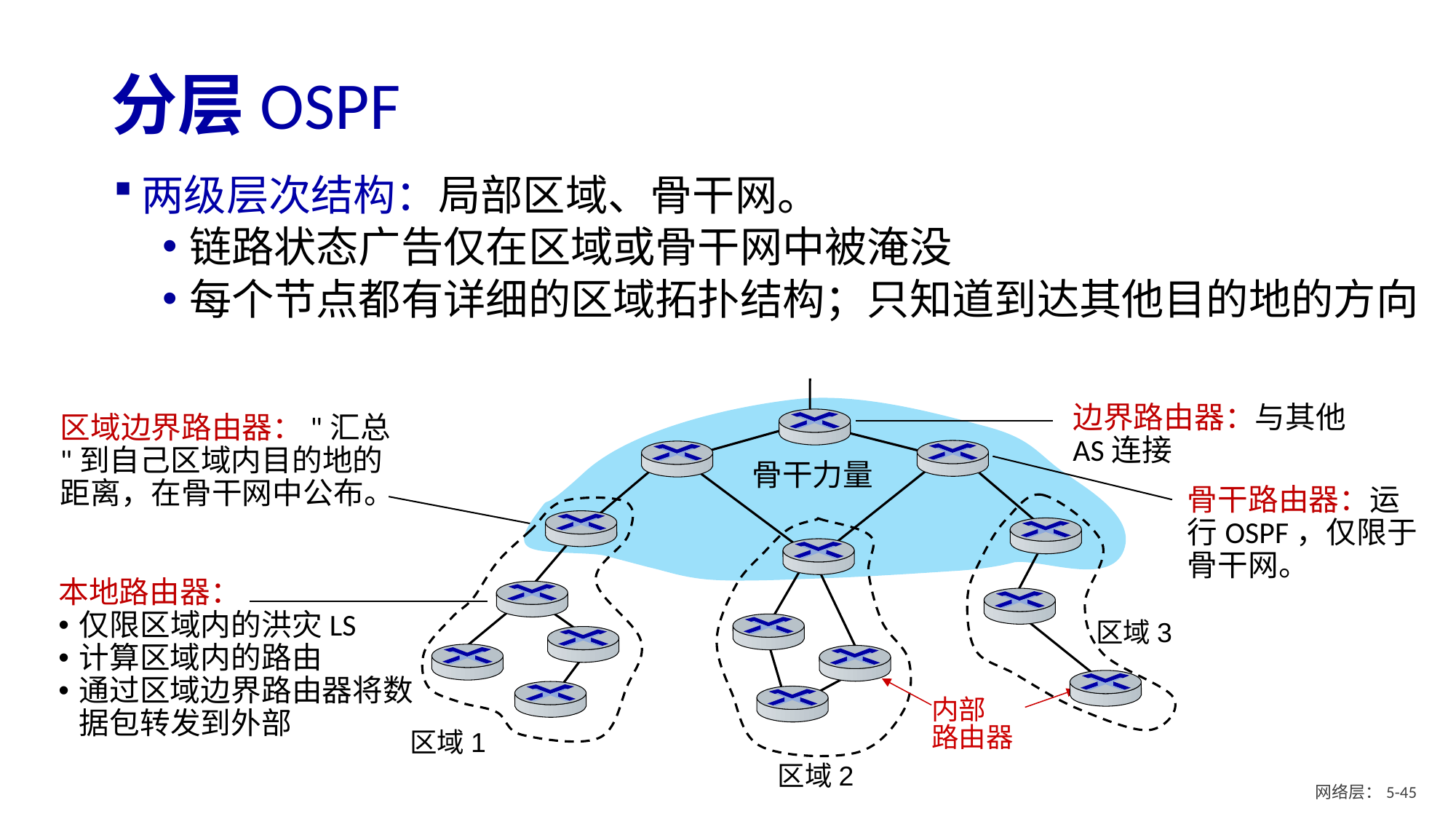

# 分层OSPF
两级层次结构：局部区域、骨干网。
链路状态广告仅在区域或骨干网中被淹没
每个节点都有详细的区域拓扑结构；只知道到达其他目的地的方向

边界路由器：与其他AS连接
区域边界路由器："汇总 "到自己区域内目的地的距离，在骨干网中公布。

骨干力量

骨干路由器：运行OSPF，仅限于骨干网。

本地路由器：
仅限区域内的洪灾LS
计算区域内的路由
通过区域边界路由器将数据包转发到外部

区域3

内部
路由器
区域1
区域2
网络层：5-45